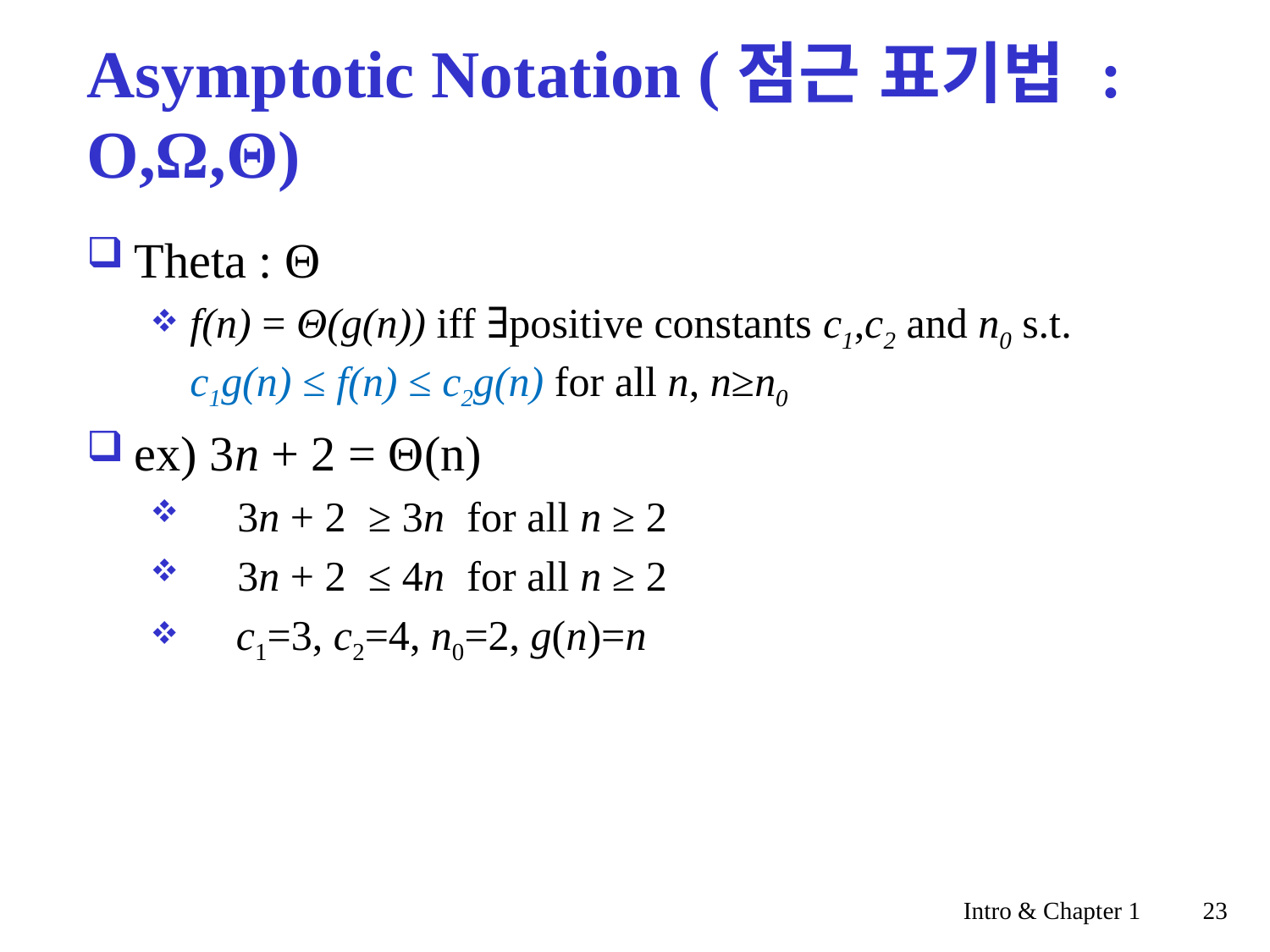

# Asymptotic Notation (점근 표기법 : Ο,Ω,Θ)
Theta : Θ
f(n) = Θ(g(n)) iff ∃positive constants c1,c2 and n0 s.t. c1g(n) ≤ f(n) ≤ c2g(n) for all n, n≥n0
ex) 3n + 2 = Θ(n)
    3n + 2  ≥ 3n  for all n ≥ 2
    3n + 2  ≤ 4n  for all n ≥ 2
    c1=3, c2=4, n0=2, g(n)=n
Intro & Chapter 1
23